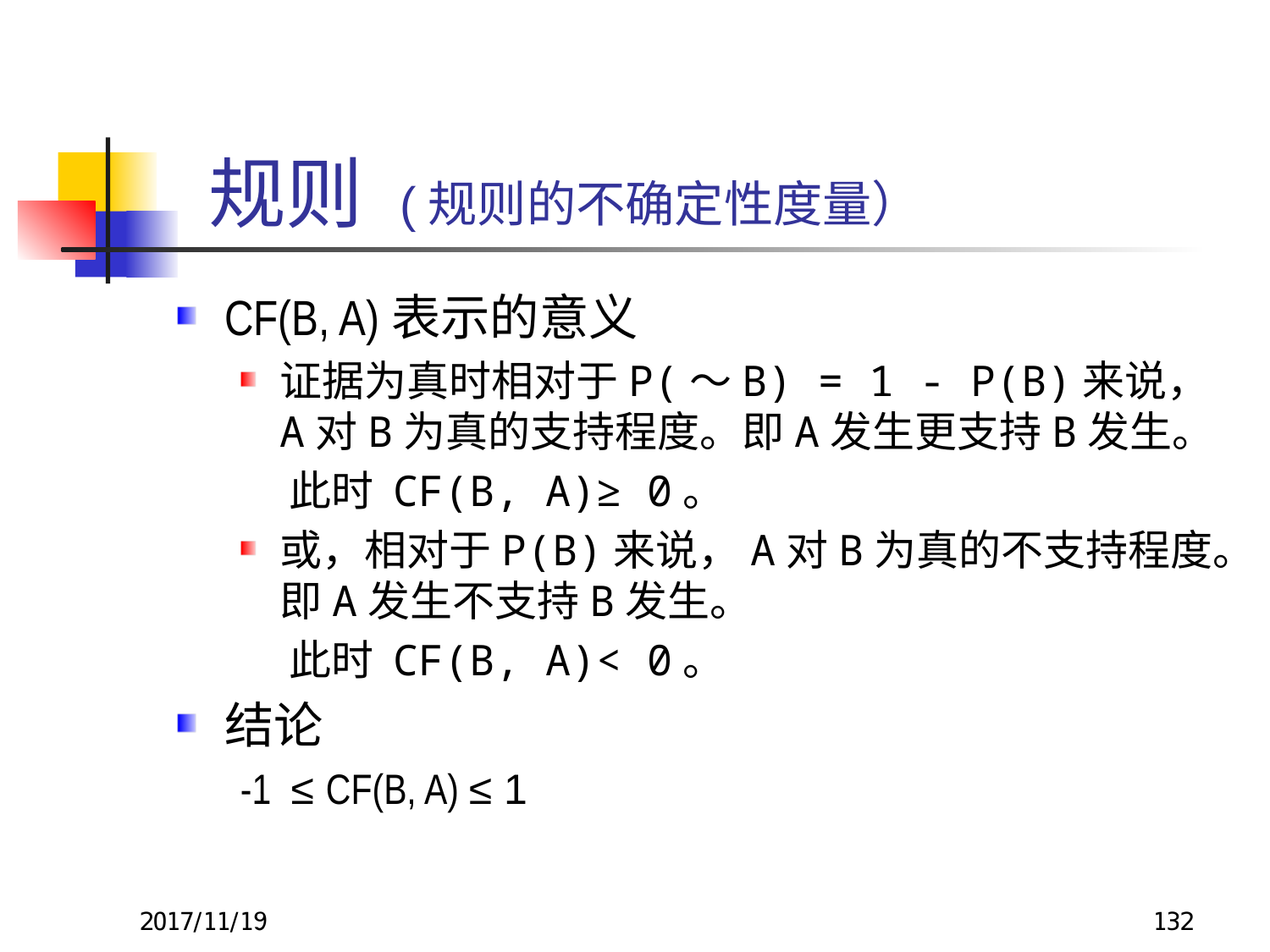

# 规则 (规则的不确定性度量）
CF(B, A)表示的意义
证据为真时相对于P(～B) = 1 - P(B)来说，A对B为真的支持程度。即A发生更支持B发生。
    此时 CF(B, A)≥ 0。
或，相对于P(B)来说，A对B为真的不支持程度。即A发生不支持B发生。
    此时 CF(B, A)< 0。
结论
-1  ≤ CF(B, A) ≤ 1

2017/11/19
132